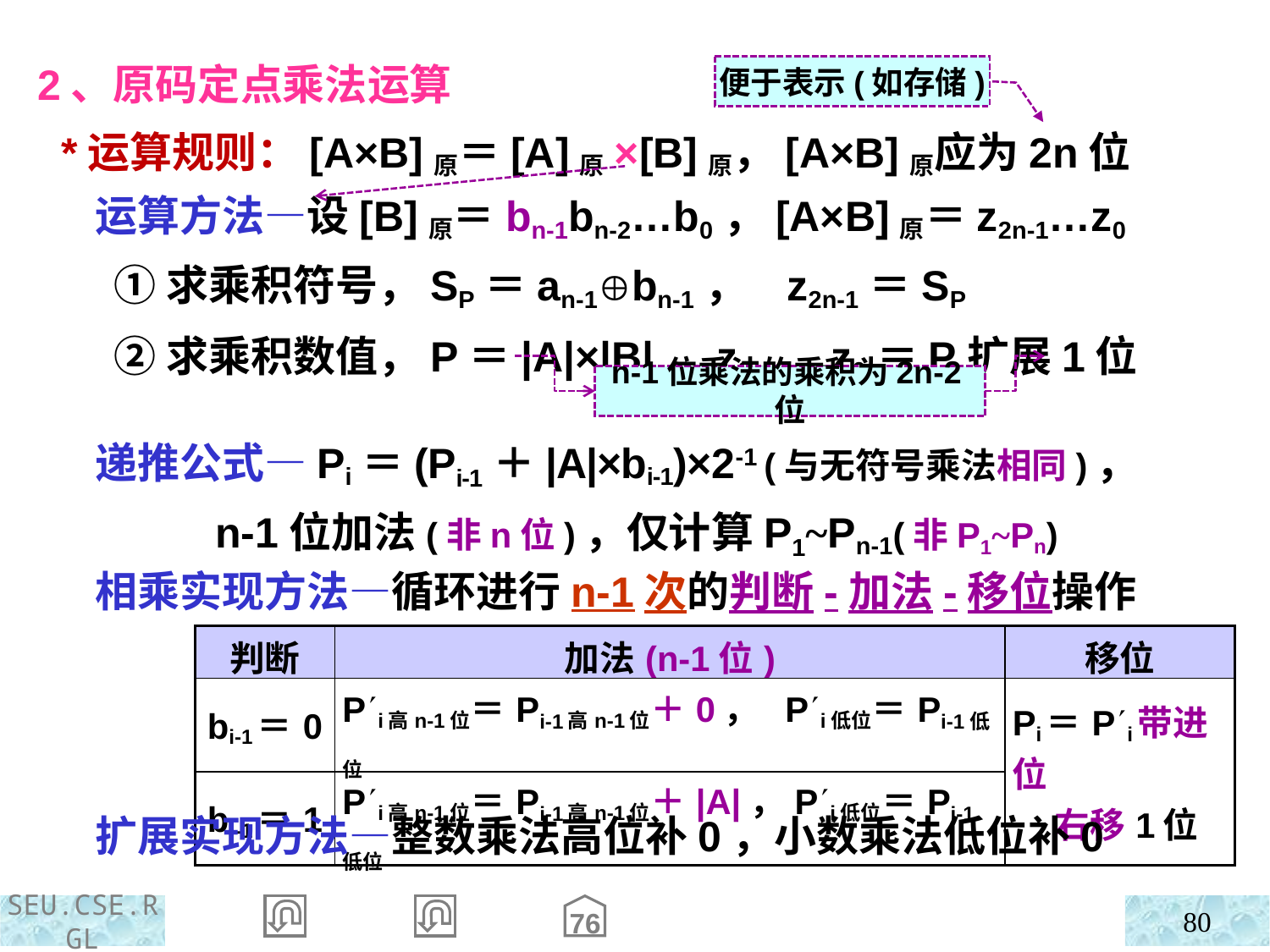

2、原码定点乘法运算
便于表示(如存储)
  *运算规则：[A×B]原＝[A]原×[B]原，[A×B]原应为2n位
     运算方法—设[B]原＝bn-1bn-2…b0，[A×B]原＝z2n-1…z0
        ①求乘积符号，SP＝an-1⊕bn-1，    z2n-1＝SP
        ②求乘积数值，P＝|A|×|B|，z2n-2…z0＝P扩展1位
n-1位乘法的乘积为2n-2位
     递推公式—Pi＝(Pi-1＋|A|×bi-1)×2-1 (与无符号乘法相同)，
               n-1位加法(非n位)，仅计算P1~Pn-1(非P1~Pn)
     相乘实现方法—循环进行n-1次的判断-加法-移位操作
| 判断 | 加法(n-1位) | 移位 |
| --- | --- | --- |
| bi-1＝0 | P′i高n-1位＝Pi-1高n-1位＋0， P′i低位＝Pi-1低位 | Pi＝P′i带进位 右移1位 |
| bi-1＝1 | P′i高n-1位＝Pi-1高n-1位＋|A|，P′i低位＝Pi-1低位 |  |
     扩展实现方法—整数乘法高位补0，小数乘法低位补0
76

80